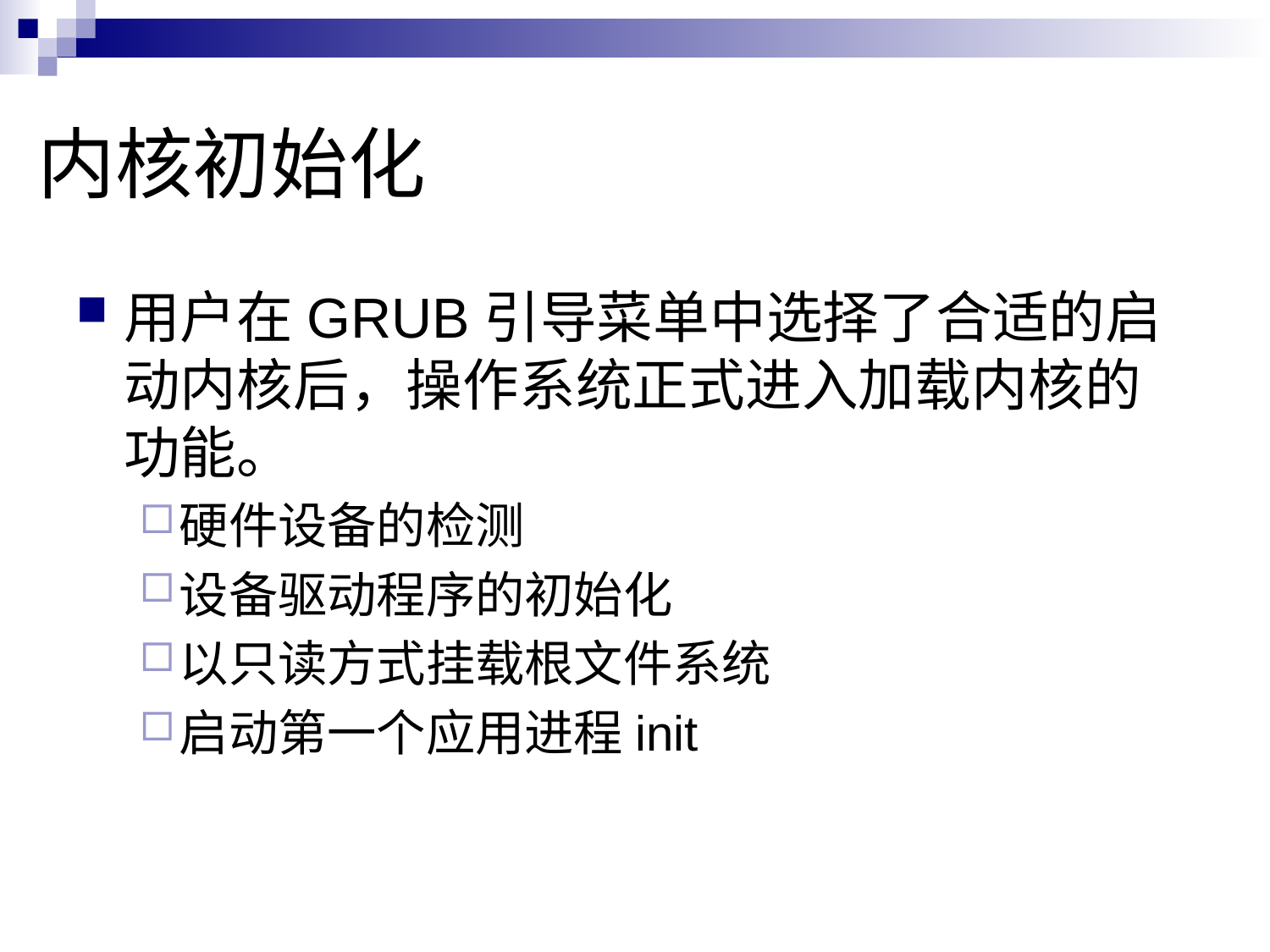

# 内核初始化
用户在GRUB引导菜单中选择了合适的启动内核后，操作系统正式进入加载内核的功能。
硬件设备的检测
设备驱动程序的初始化
以只读方式挂载根文件系统
启动第一个应用进程init